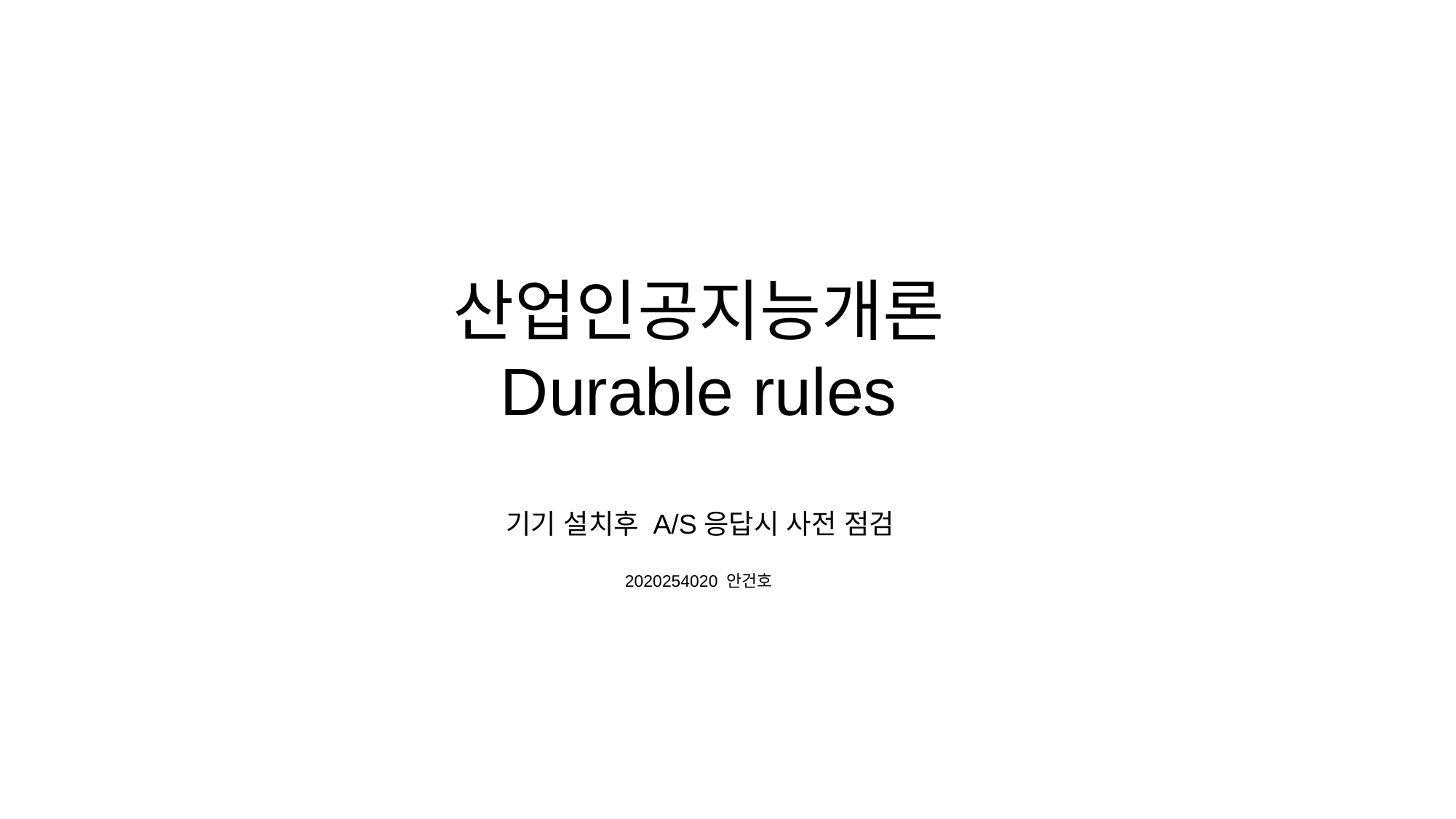

산업인공지능개론
Durable rules
기기 설치후 A/S응답시 사전 점검
2020254020 안건호